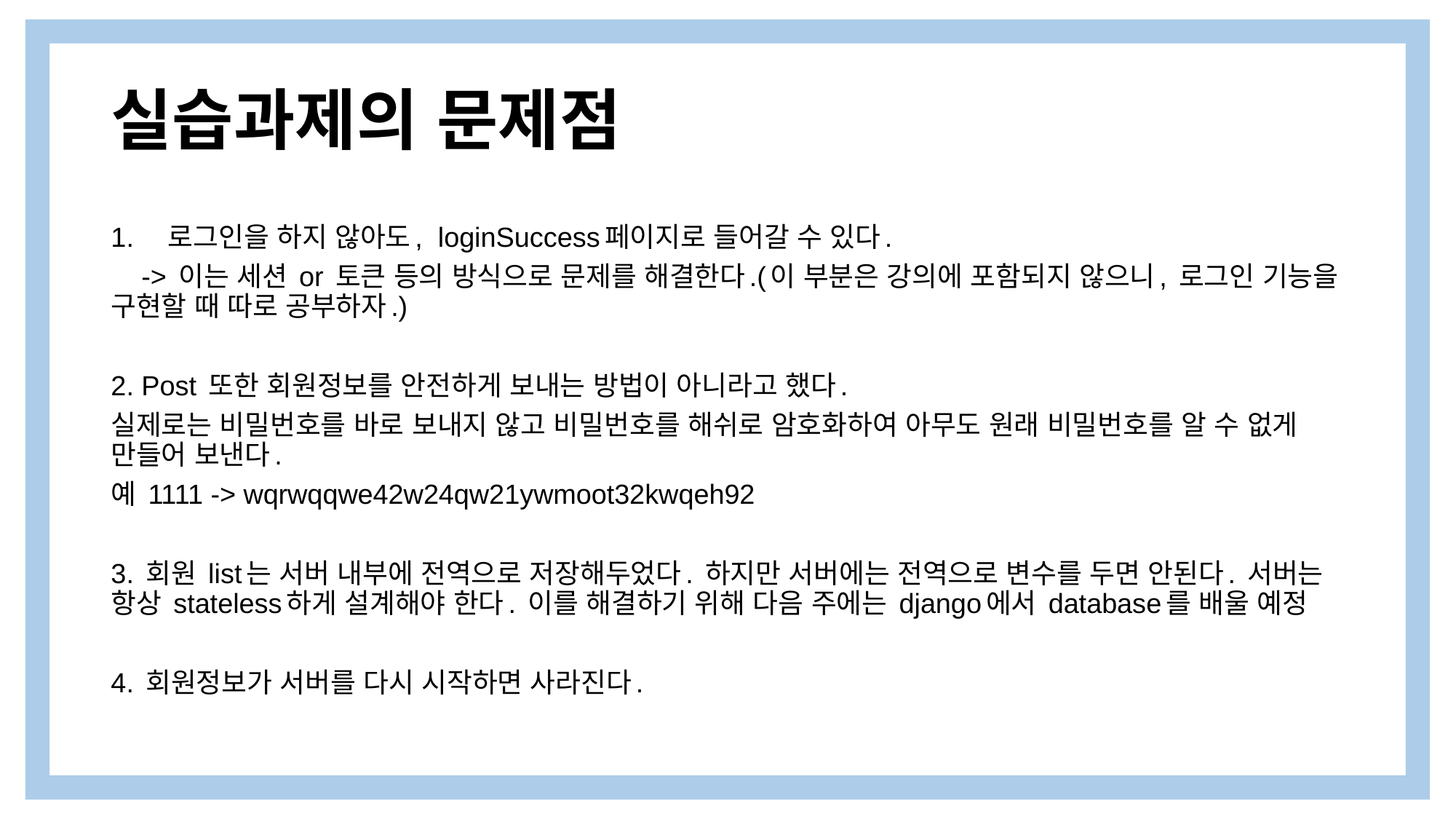

# 실습과제의 문제점
로그인을 하지 않아도,  loginSuccess페이지로 들어갈 수 있다.
    -> 이는 세션 or 토큰 등의 방식으로 문제를 해결한다.(이 부분은 강의에 포함되지 않으니, 로그인 기능을 구현할 때 따로 공부하자.)

2. Post 또한 회원정보를 안전하게 보내는 방법이 아니라고 했다.
실제로는 비밀번호를 바로 보내지 않고 비밀번호를 해쉬로 암호화하여 아무도 원래 비밀번호를 알 수 없게 만들어 보낸다.
예 1111 -> wqrwqqwe42w24qw21ywmoot32kwqeh92

3. 회원 list는 서버 내부에 전역으로 저장해두었다. 하지만 서버에는 전역으로 변수를 두면 안된다. 서버는 항상 stateless하게 설계해야 한다. 이를 해결하기 위해 다음 주에는 django에서 database를 배울 예정

4. 회원정보가 서버를 다시 시작하면 사라진다.